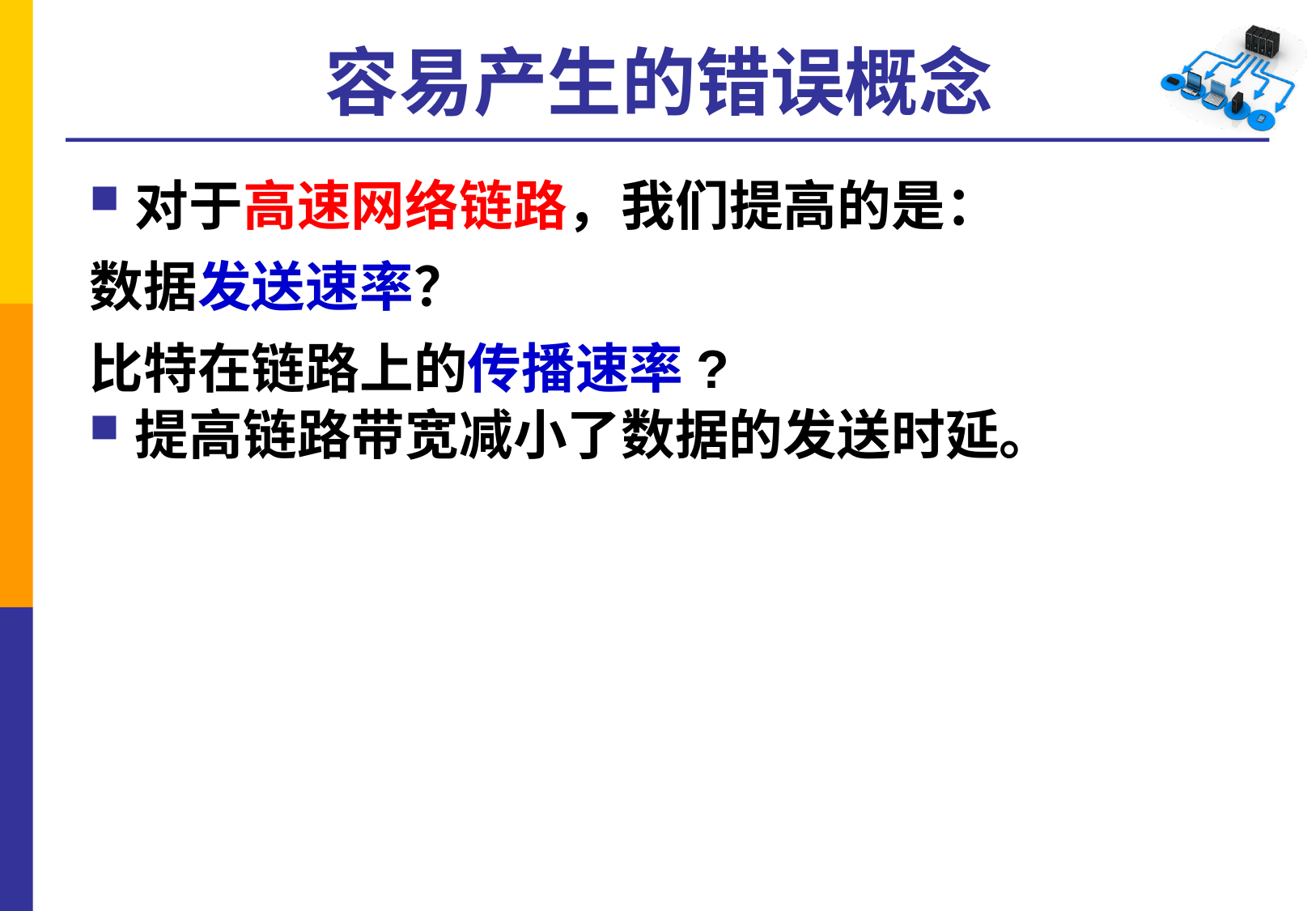

# 容易产生的错误概念
对于高速网络链路，我们提高的是：
数据发送速率？
比特在链路上的传播速率?
提高链路带宽减小了数据的发送时延。